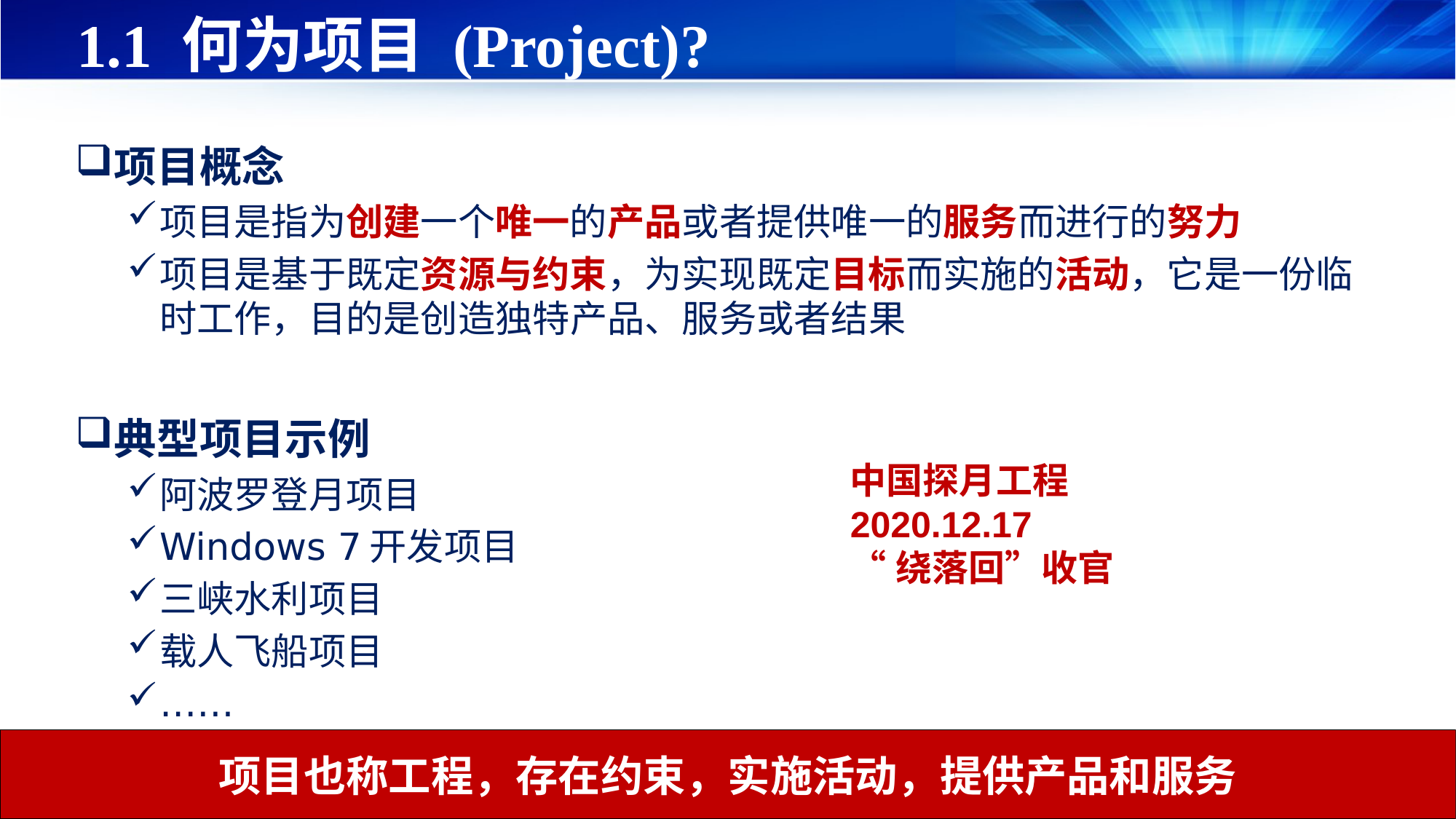

# 1.1 何为项目 (Project)?
项目概念
项目是指为创建一个唯一的产品或者提供唯一的服务而进行的努力
项目是基于既定资源与约束，为实现既定目标而实施的活动，它是一份临时工作，目的是创造独特产品、服务或者结果

典型项目示例
阿波罗登月项目
Windows 7开发项目
三峡水利项目
载人飞船项目
……
中国探月工程
2020.12.17
“绕落回”收官
项目也称工程，存在约束，实施活动，提供产品和服务